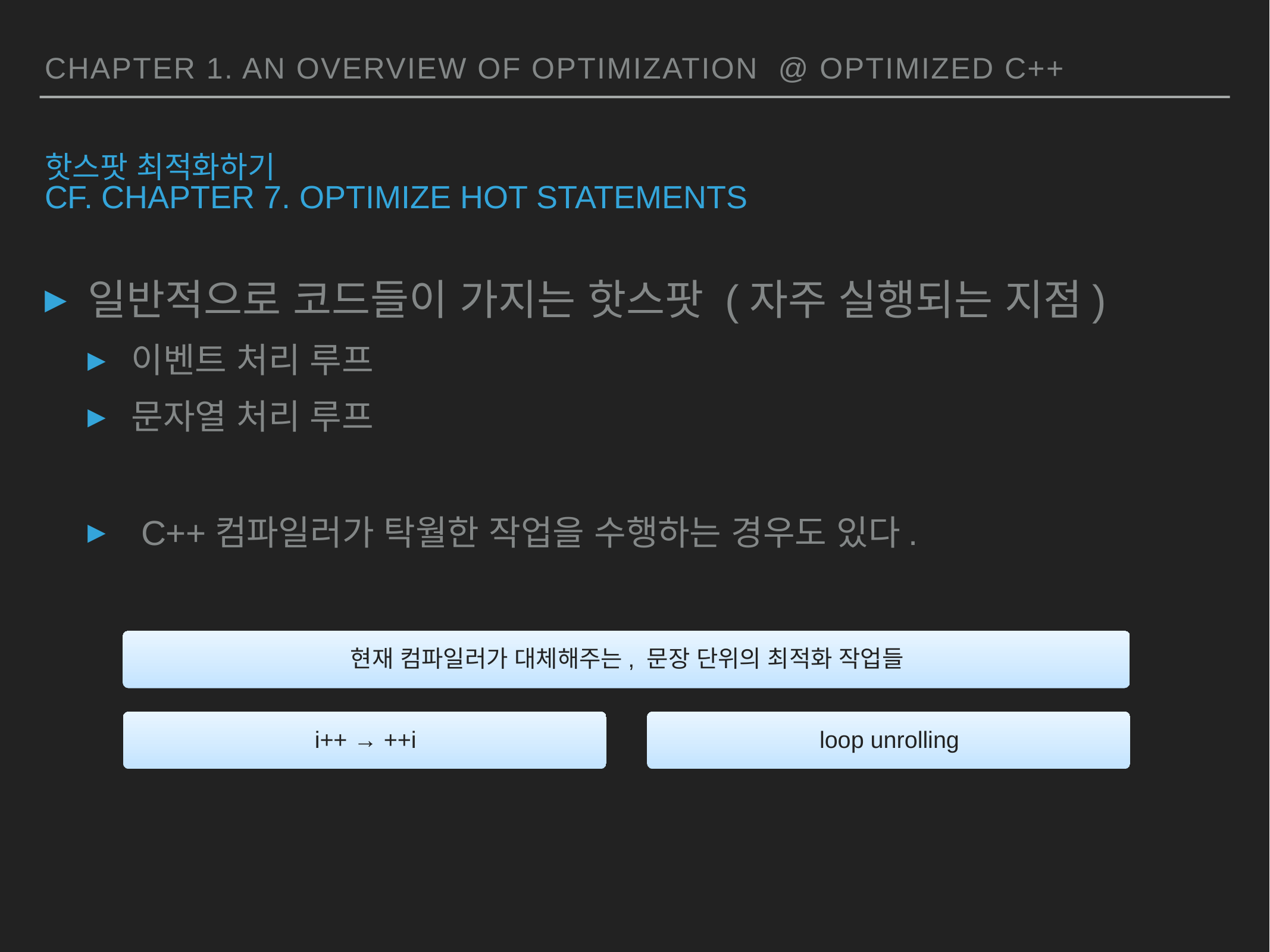

chapter 1. an overview of optimization  @ Optimized c++
# 핫스팟 최적화하기 cf. Chapter 7. Optimize Hot Statements
일반적으로 코드들이 가지는 핫스팟 (자주 실행되는 지점)
이벤트 처리 루프
문자열 처리 루프

 C++컴파일러가 탁월한 작업을 수행하는 경우도 있다.
현재 컴파일러가 대체해주는, 문장 단위의 최적화 작업들
i++ → ++i
loop unrolling